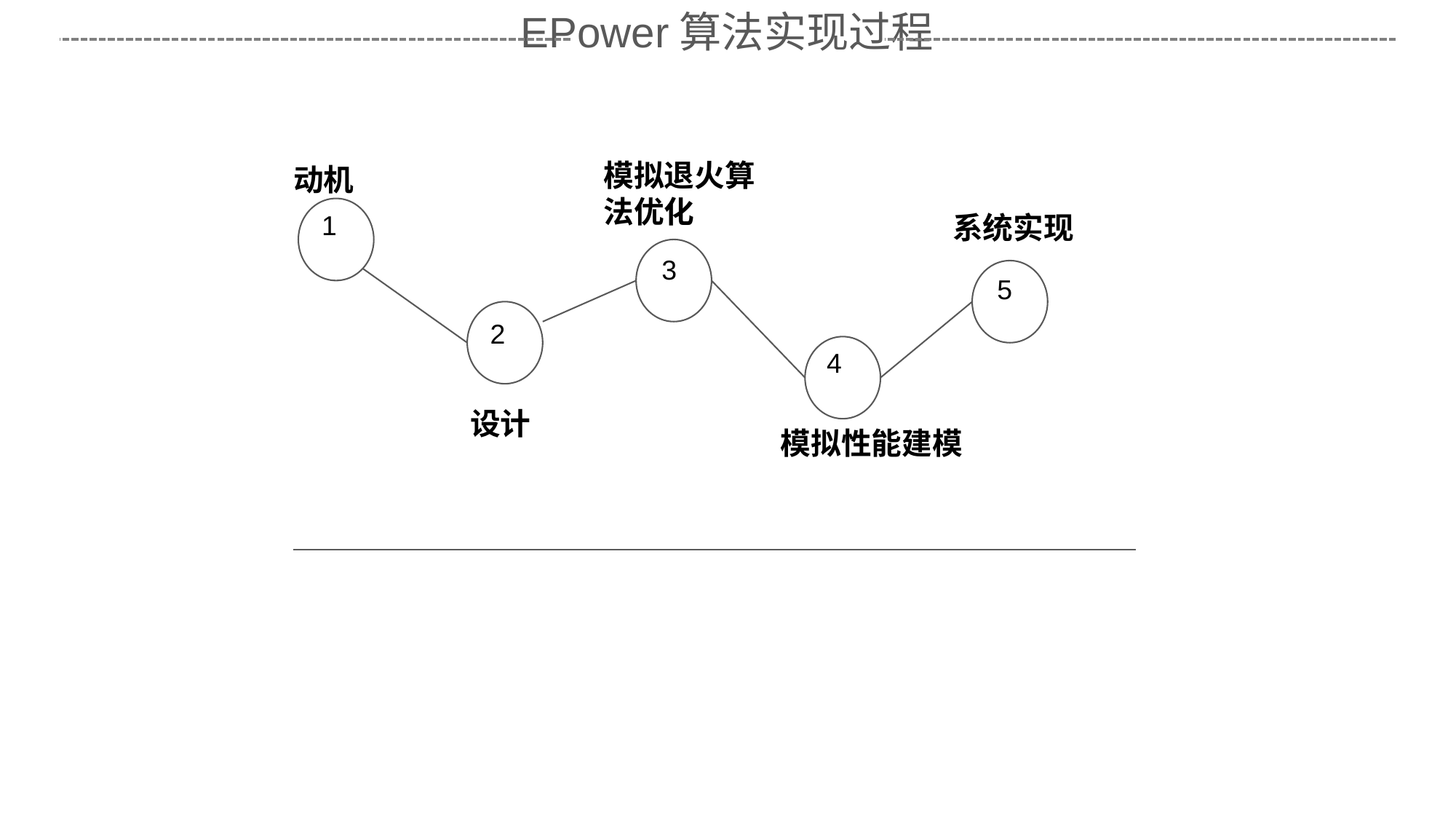

EPower算法实现过程
模拟退火算法优化
动机

1

3

5

2

4
系统实现
设计
模拟性能建模